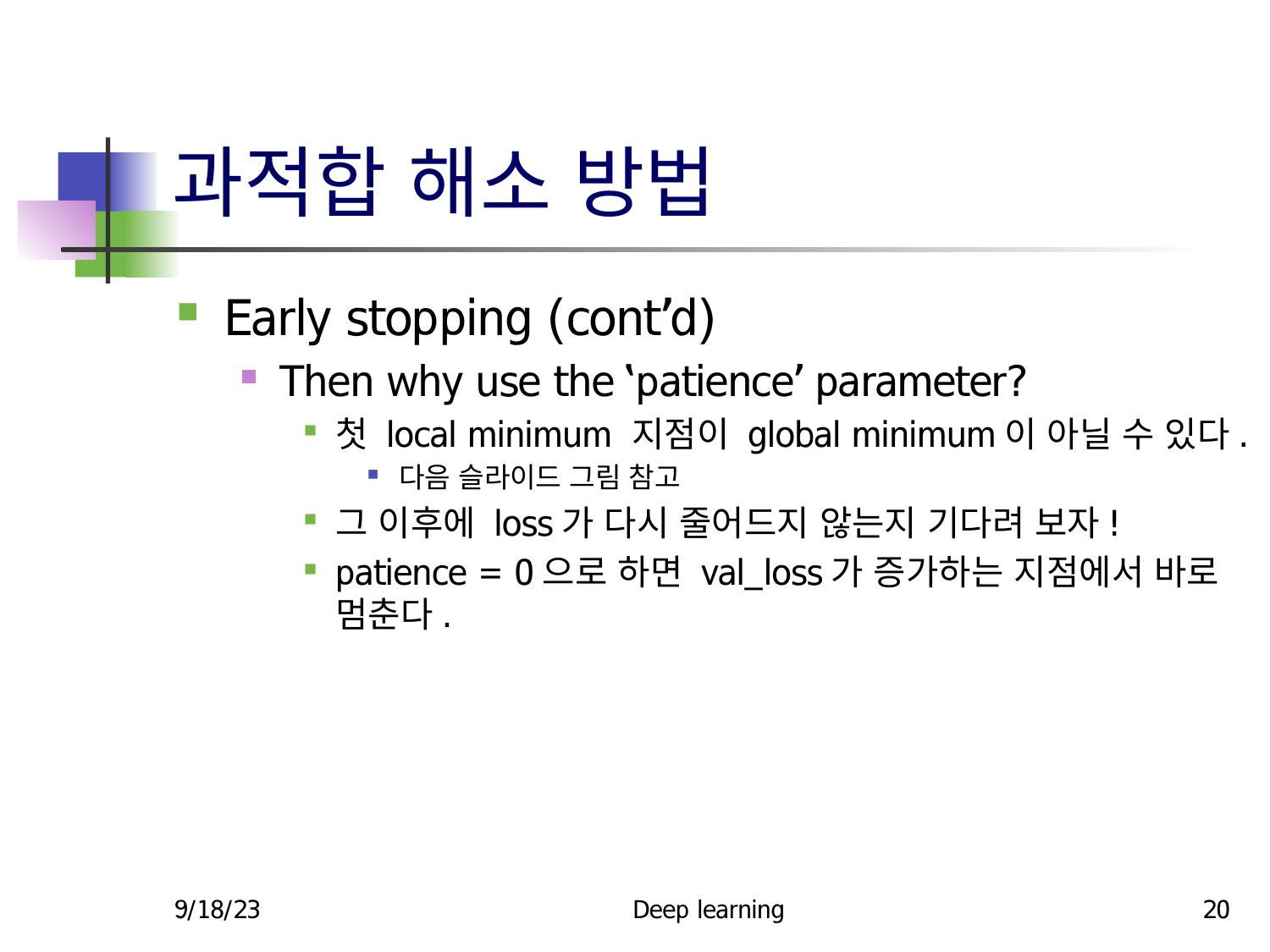

# 과적합 해소 방법
Early stopping (cont’d)
Then why use the ‘patience’ parameter?
첫 local minimum 지점이 global minimum이 아닐 수 있다.
다음 슬라이드 그림 참고
그 이후에 loss가 다시 줄어드지 않는지 기다려 보자!
patience = 0으로 하면 val_loss가 증가하는 지점에서 바로 멈춘다.

9/18/23
Deep learning
20